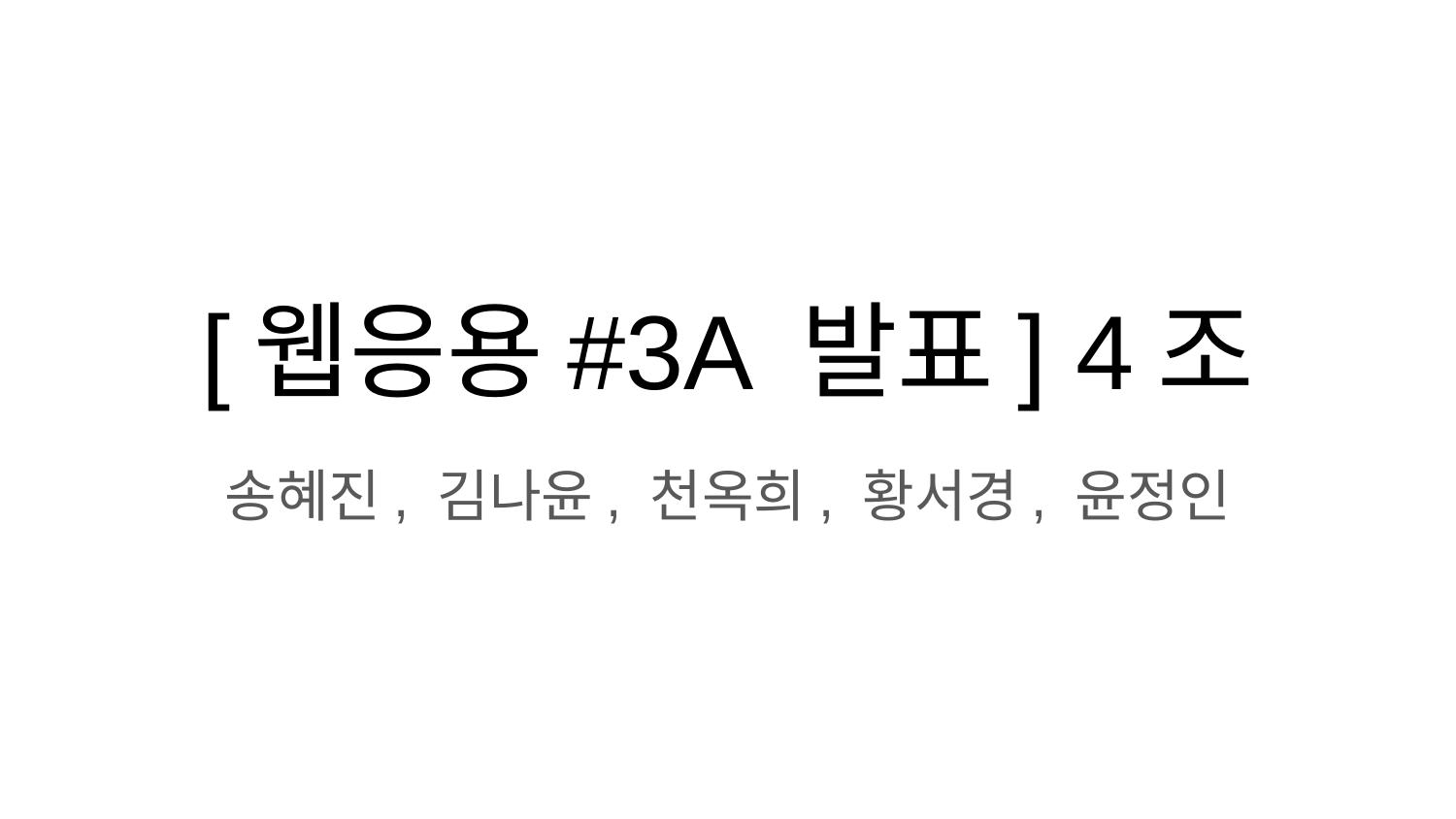

# [웹응용#3A 발표] 4조
송혜진, 김나윤, 천옥희, 황서경, 윤정인